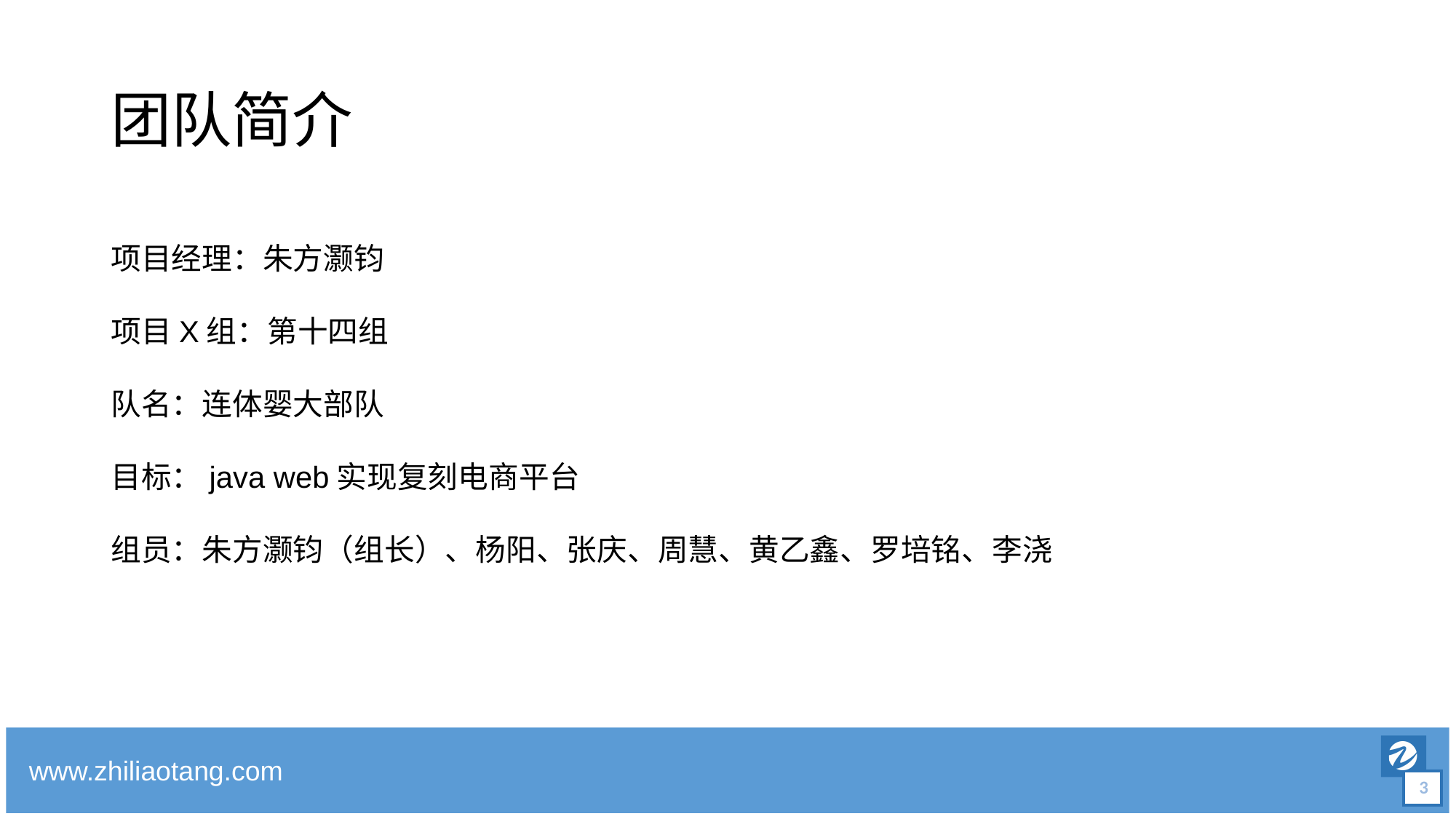

# 团队简介
项目经理：朱方灏钧
项目X组：第十四组
队名：连体婴大部队
目标：java web实现复刻电商平台
组员：朱方灏钧（组长）、杨阳、张庆、周慧、黄乙鑫、罗培铭、李浇
3